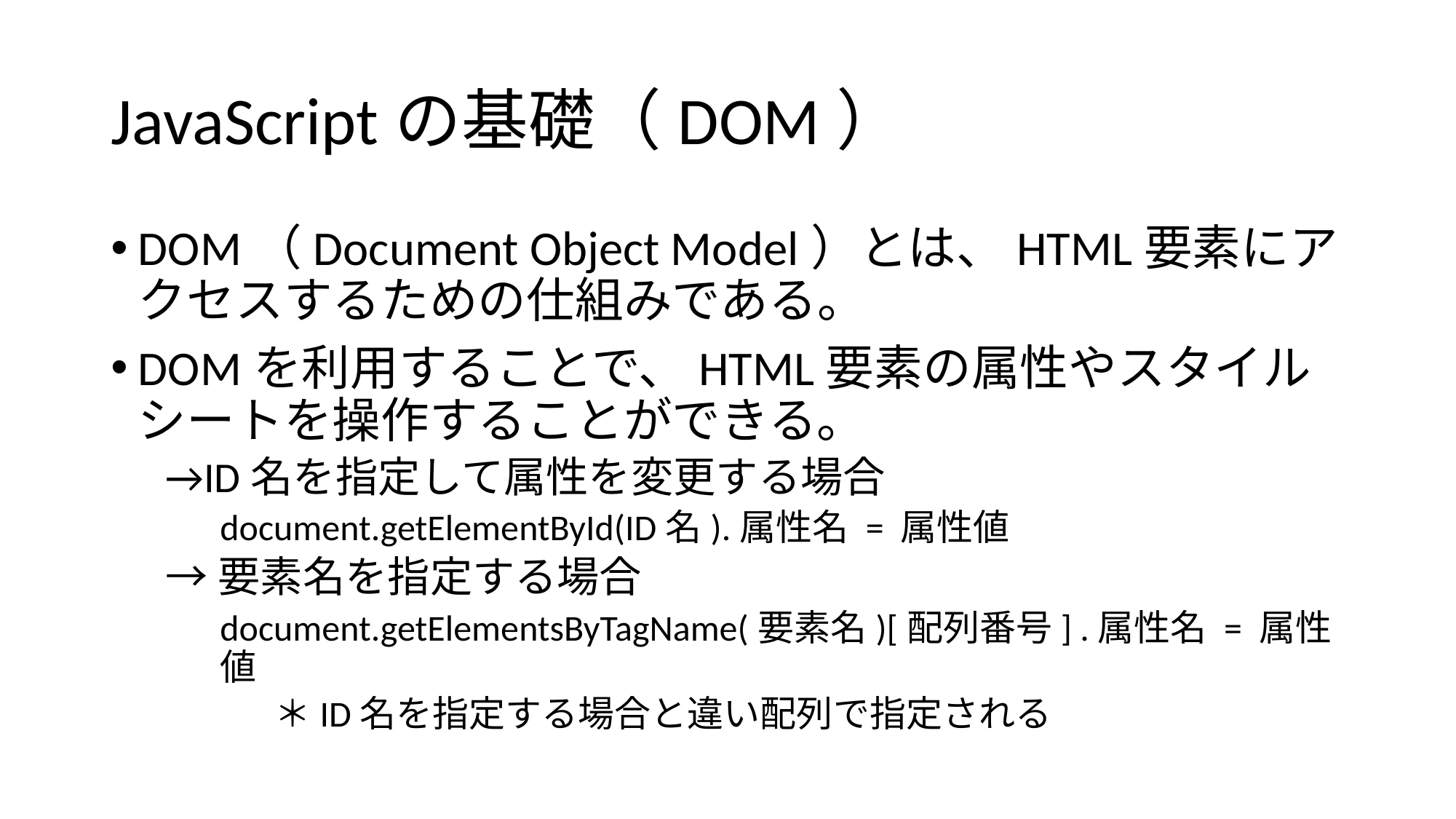

# JavaScriptの基礎（DOM）
DOM（Document Object Model）とは、HTML要素にアクセスするための仕組みである。
DOMを利用することで、HTML要素の属性やスタイルシートを操作することができる。
→ID名を指定して属性を変更する場合
document.getElementById(ID名).属性名 = 属性値
→要素名を指定する場合
document.getElementsByTagName(要素名)[配列番号] .属性名 = 属性値
＊ID名を指定する場合と違い配列で指定される